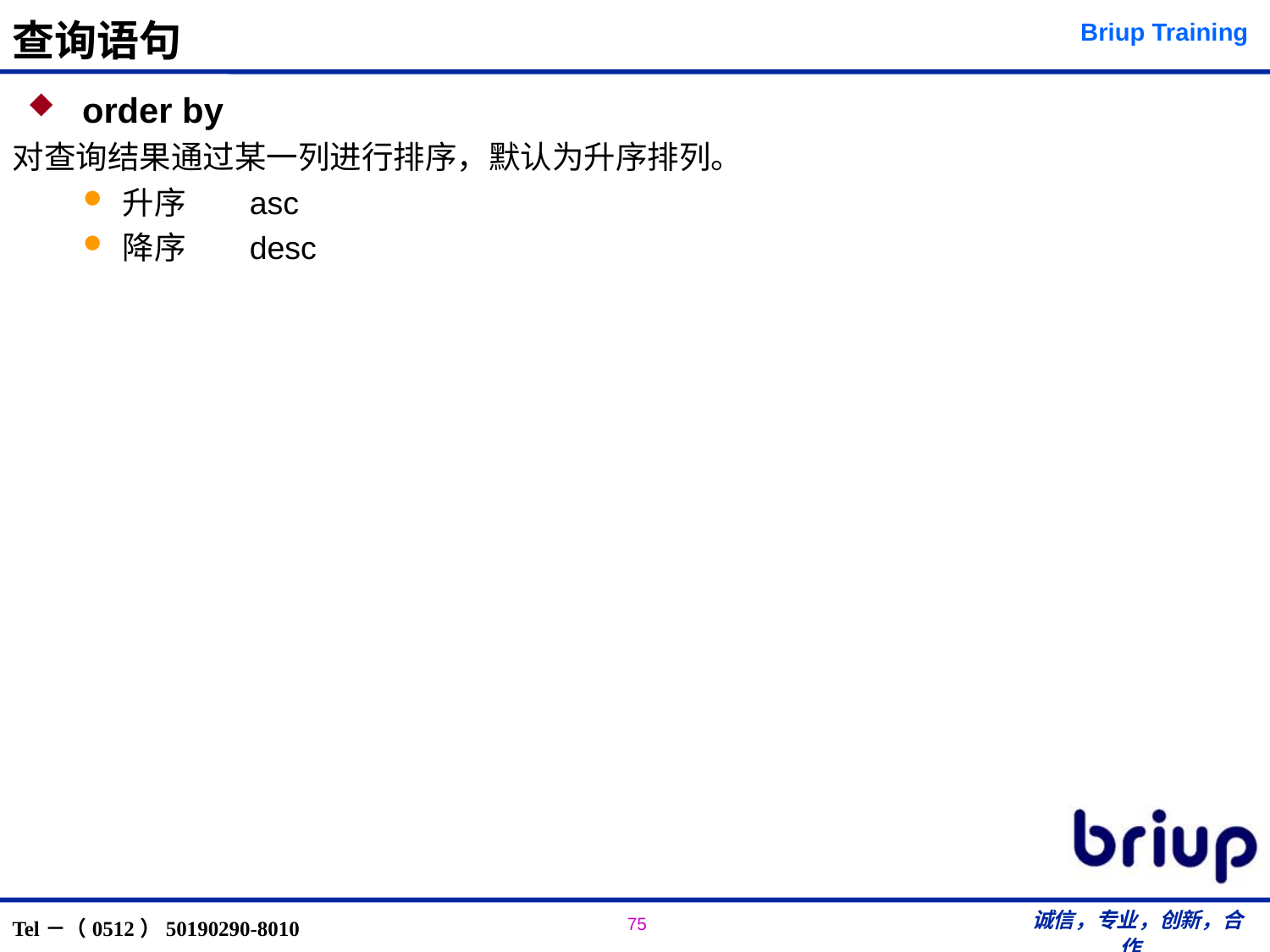

# 查询语句
 order by
对查询结果通过某一列进行排序，默认为升序排列。
升序	asc
降序	desc